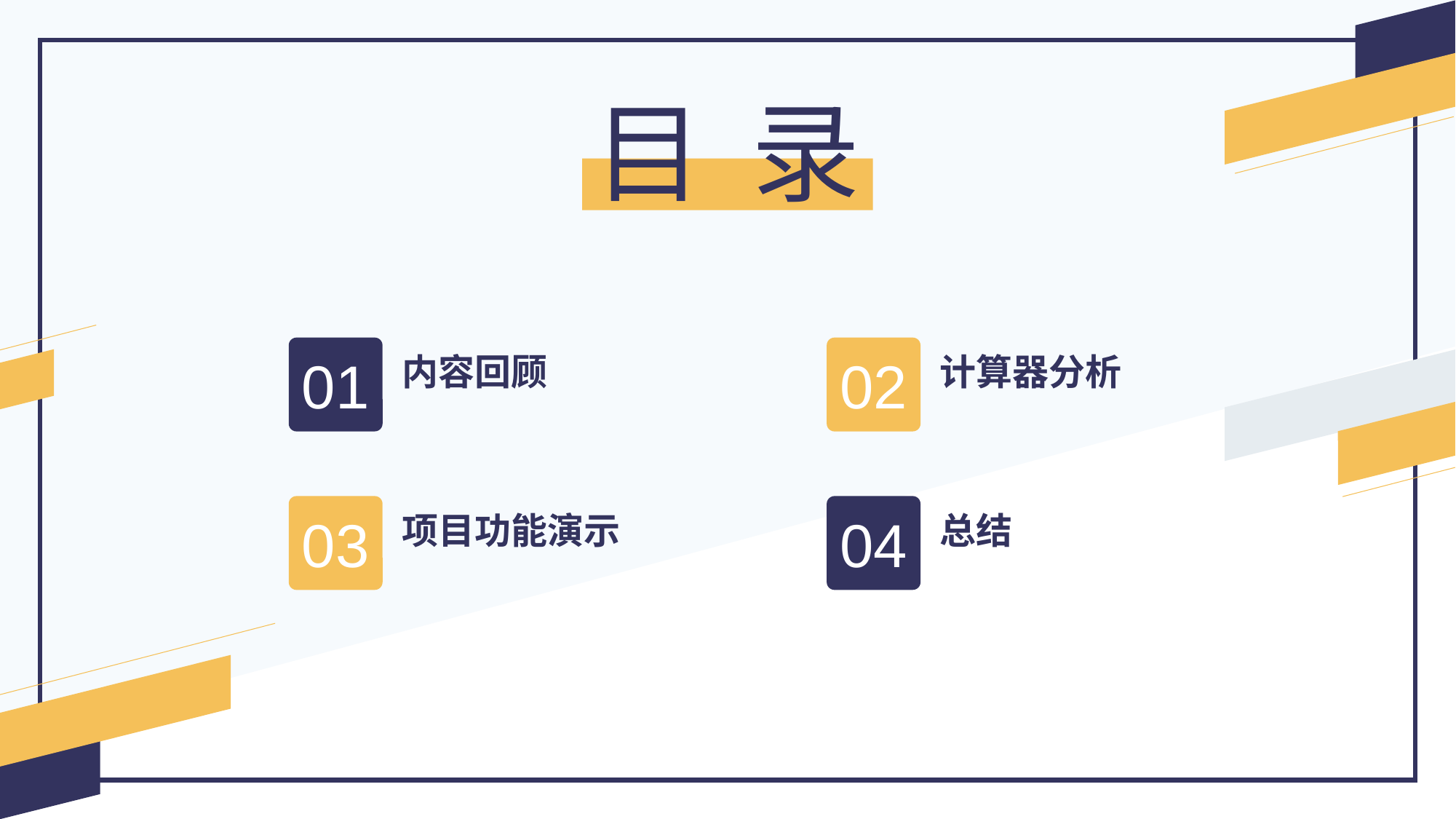

目 录

01
02
内容回顾
计算器分析

03
04
项目功能演示
总结